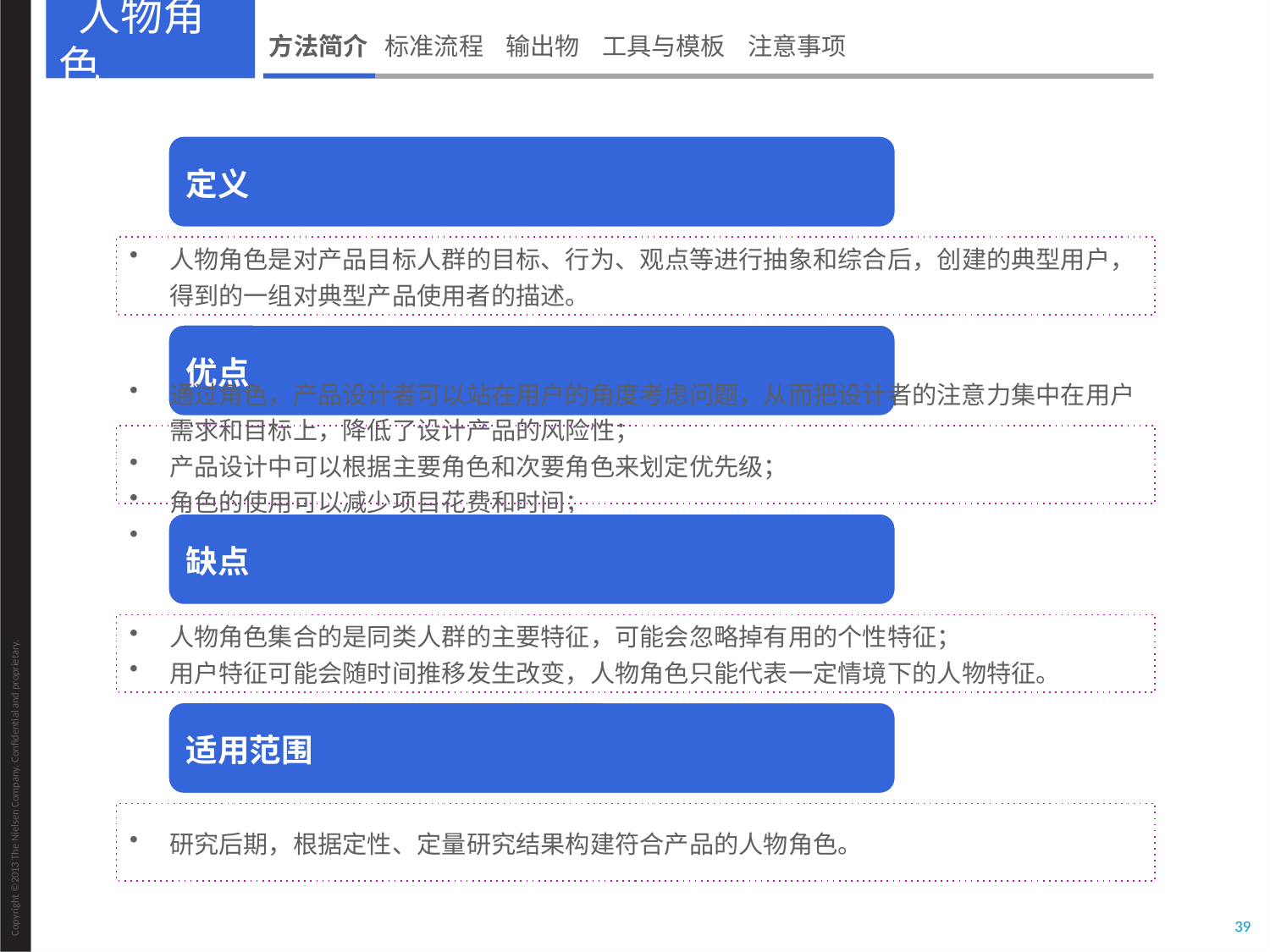

人物角色
方法简介   标准流程    输出物    工具与模板    注意事项

定义
优点
缺点
通过角色，产品设计者可以站在用户的角度考虑问题，从而把设计者的注意力集中在用户需求和目标上，降低了设计产品的风险性；
人物角色集合的是同类人群的主要特征，可能会忽略掉有用的个性特征；
适用范围
研究后期，根据定性、定量研究结果构建符合产品的人物角色。
用户特征可能会随时间推移发生改变，人物角色只能代表一定情境下的人物特征。
人物角色是对产品目标人群的目标、行为、观点等进行抽象和综合后，创建的典型用户，得到的一组对典型产品使用者的描述。
产品设计中可以根据主要角色和次要角色来划定优先级；
角色的使用可以减少项目花费和时间；
角色可以帮助设计师直观了解到用户的需要。